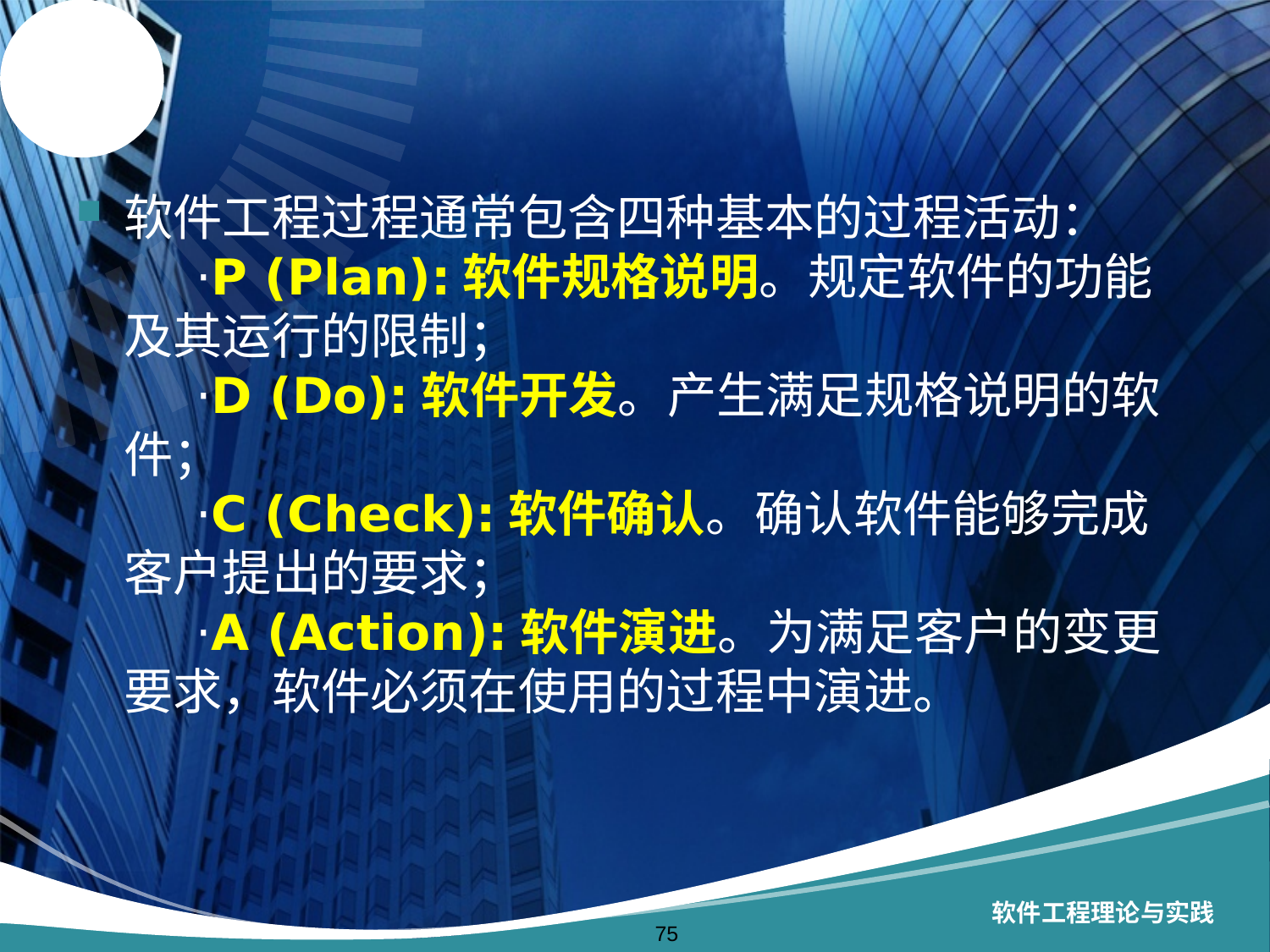

#
软件工程过程通常包含四种基本的过程活动：
　 ·P (Plan):软件规格说明。规定软件的功能及其运行的限制；
　 ·D (Do):软件开发。产生满足规格说明的软件；
　 ·C (Check):软件确认。确认软件能够完成客户提出的要求；
　 ·A (Action):软件演进。为满足客户的变更要求，软件必须在使用的过程中演进。
软件工程理论与实践
75